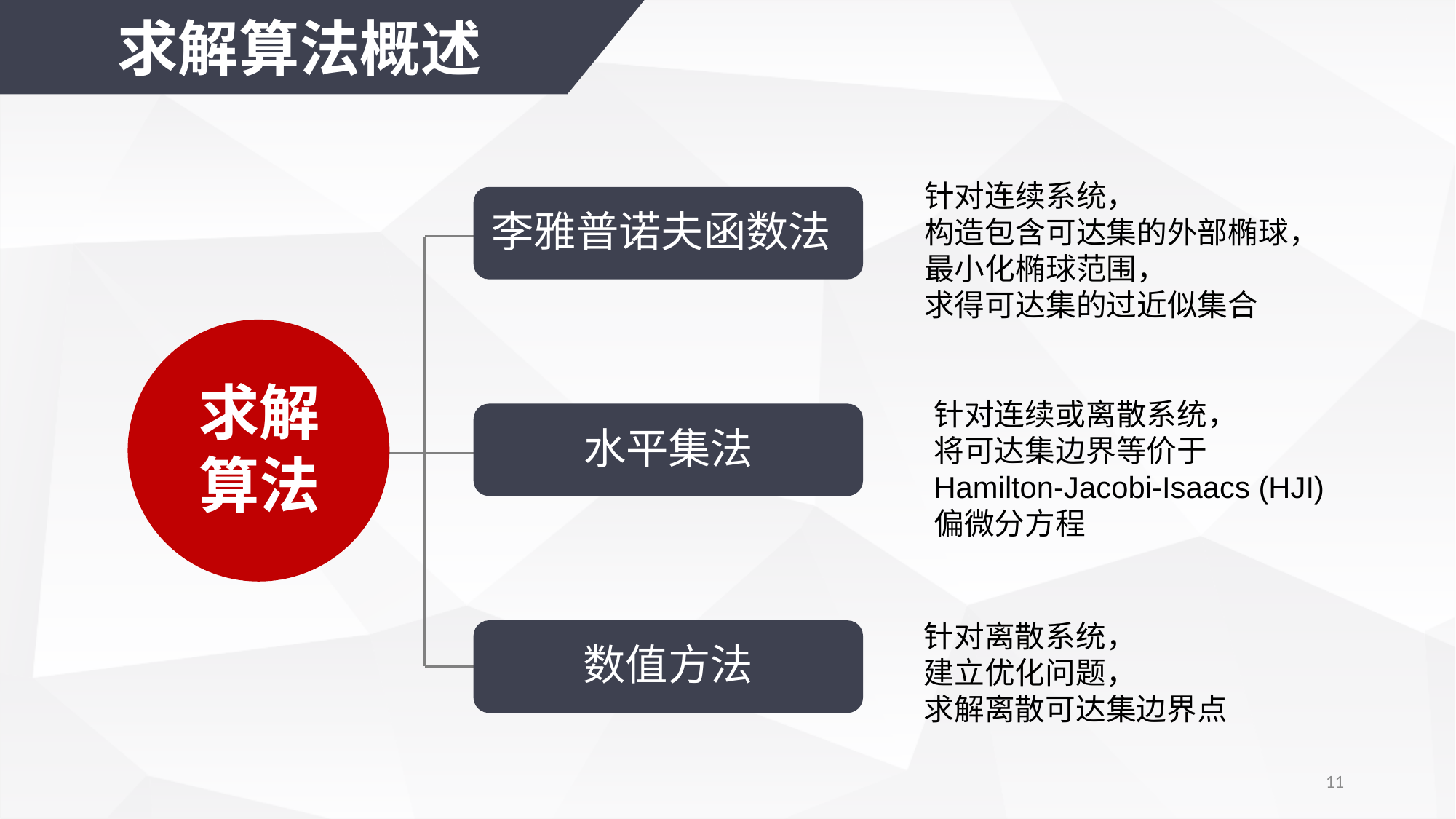

求解算法概述
针对连续系统，
构造包含可达集的外部椭球，
最小化椭球范围，
求得可达集的过近似集合

李雅普诺夫函数法

求解
算法
针对连续或离散系统，
将可达集边界等价于
Hamilton-Jacobi-Isaacs (HJI)
偏微分方程

水平集法
针对离散系统，
建立优化问题，
求解离散可达集边界点

数值方法
11